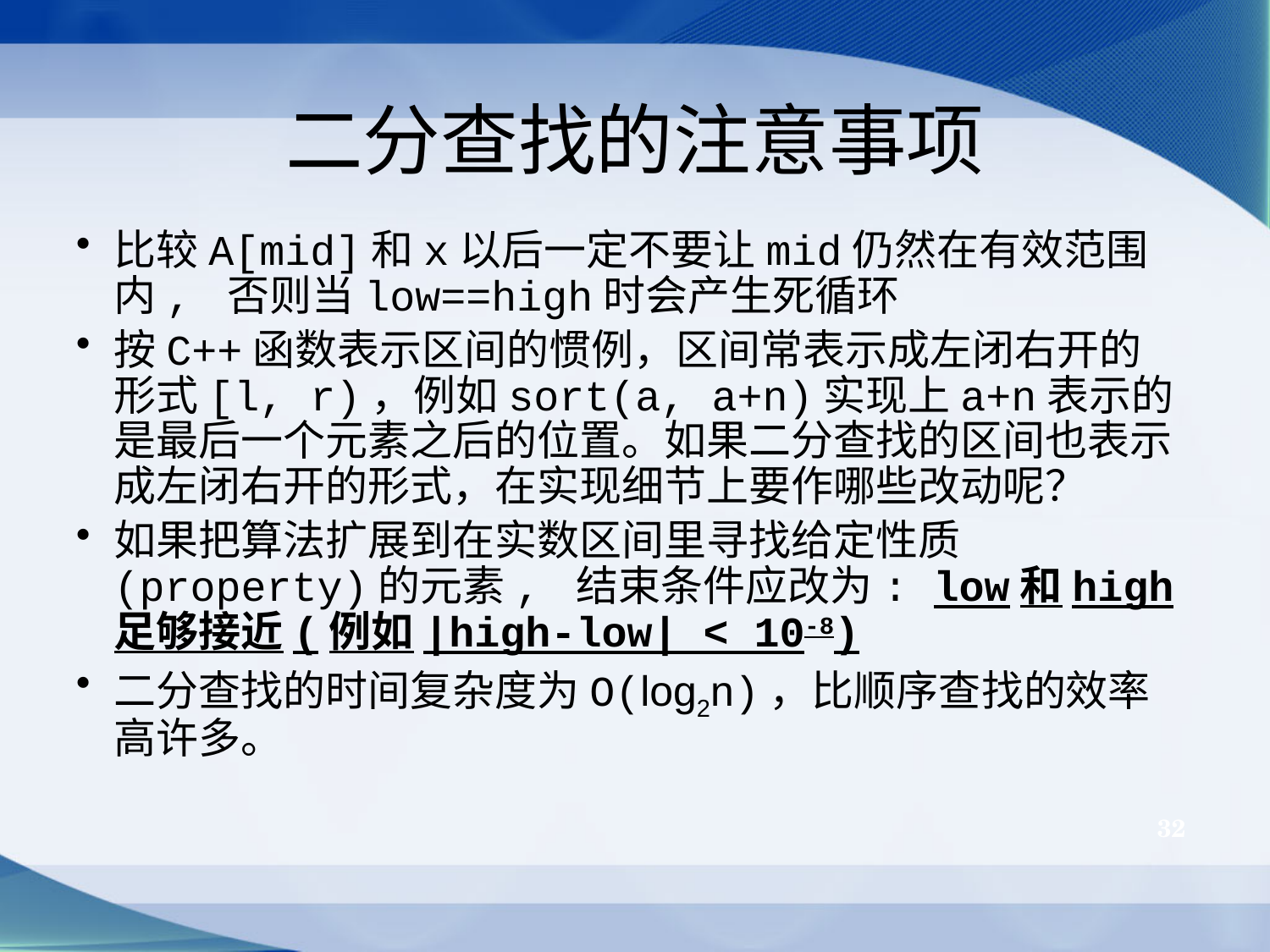

# 二分查找的注意事项
比较A[mid]和x以后一定不要让mid仍然在有效范围内, 否则当low==high时会产生死循环
按C++函数表示区间的惯例，区间常表示成左闭右开的形式[l, r)，例如sort(a, a+n)实现上a+n表示的是最后一个元素之后的位置。如果二分查找的区间也表示成左闭右开的形式，在实现细节上要作哪些改动呢？
如果把算法扩展到在实数区间里寻找给定性质(property)的元素, 结束条件应改为: low和high足够接近(例如|high-low| < 10-8)
二分查找的时间复杂度为O(log2n)，比顺序查找的效率高许多。
32